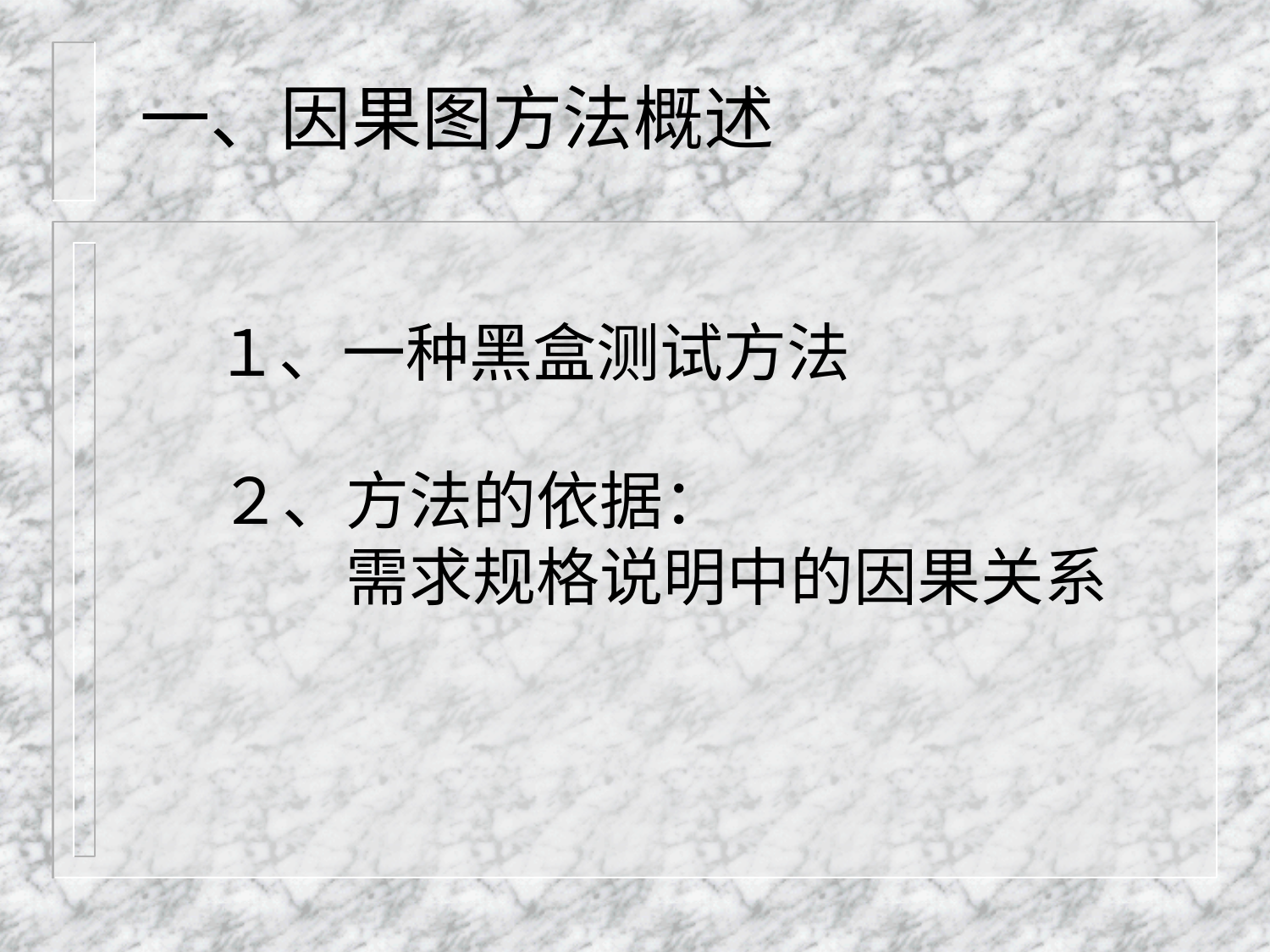

一、因果图方法概述
１、一种黑盒测试方法
２、方法的依据：
　　需求规格说明中的因果关系